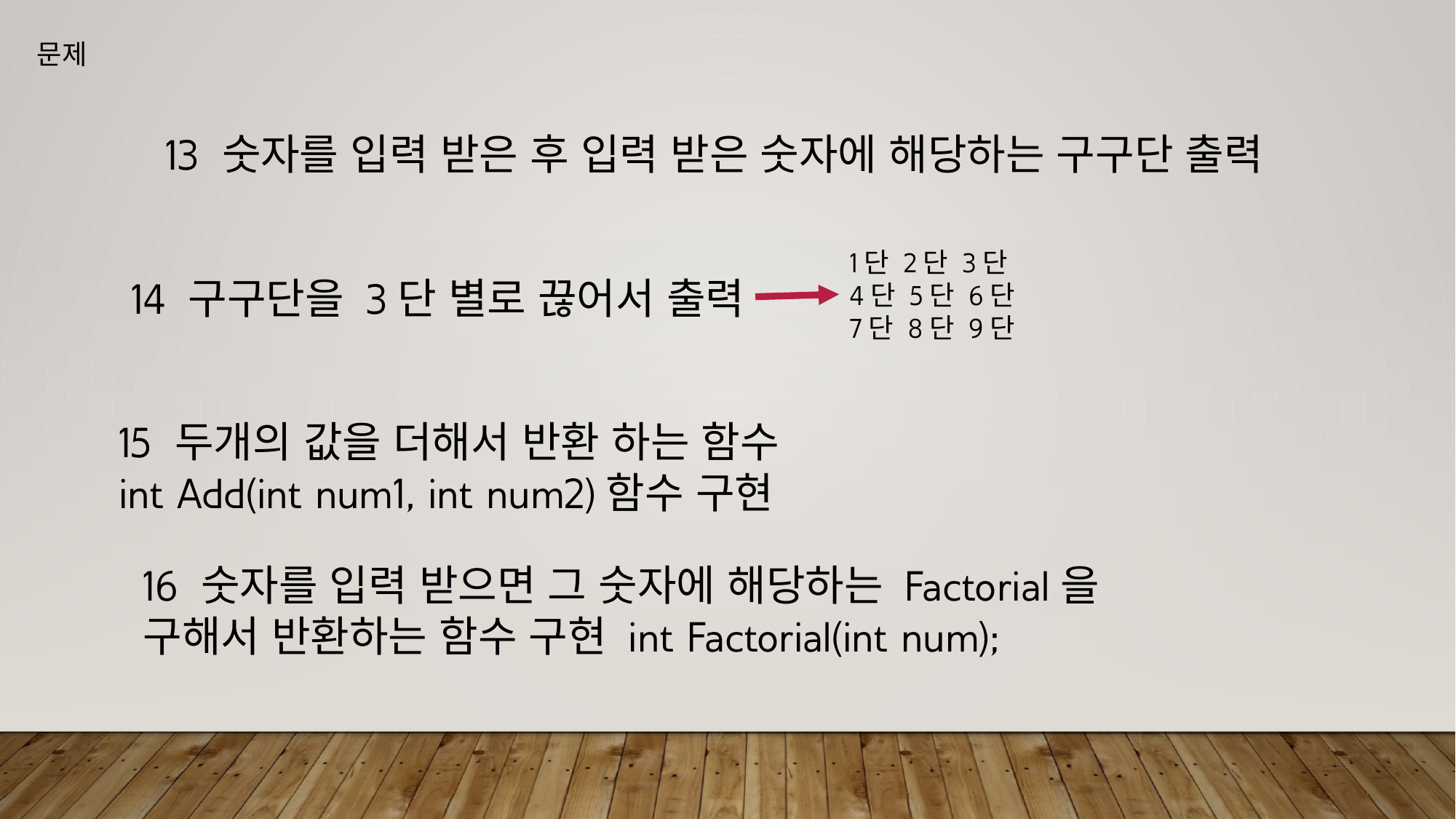

문제
13 숫자를 입력 받은 후 입력 받은 숫자에 해당하는 구구단 출력
1단 2단 3단
4단 5단 6단
7단 8단 9단
14 구구단을 3단 별로 끊어서 출력
15 두개의 값을 더해서 반환 하는 함수
int Add(int num1, int num2)함수 구현
16 숫자를 입력 받으면 그 숫자에 해당하는 Factorial을
구해서 반환하는 함수 구현 int Factorial(int num);